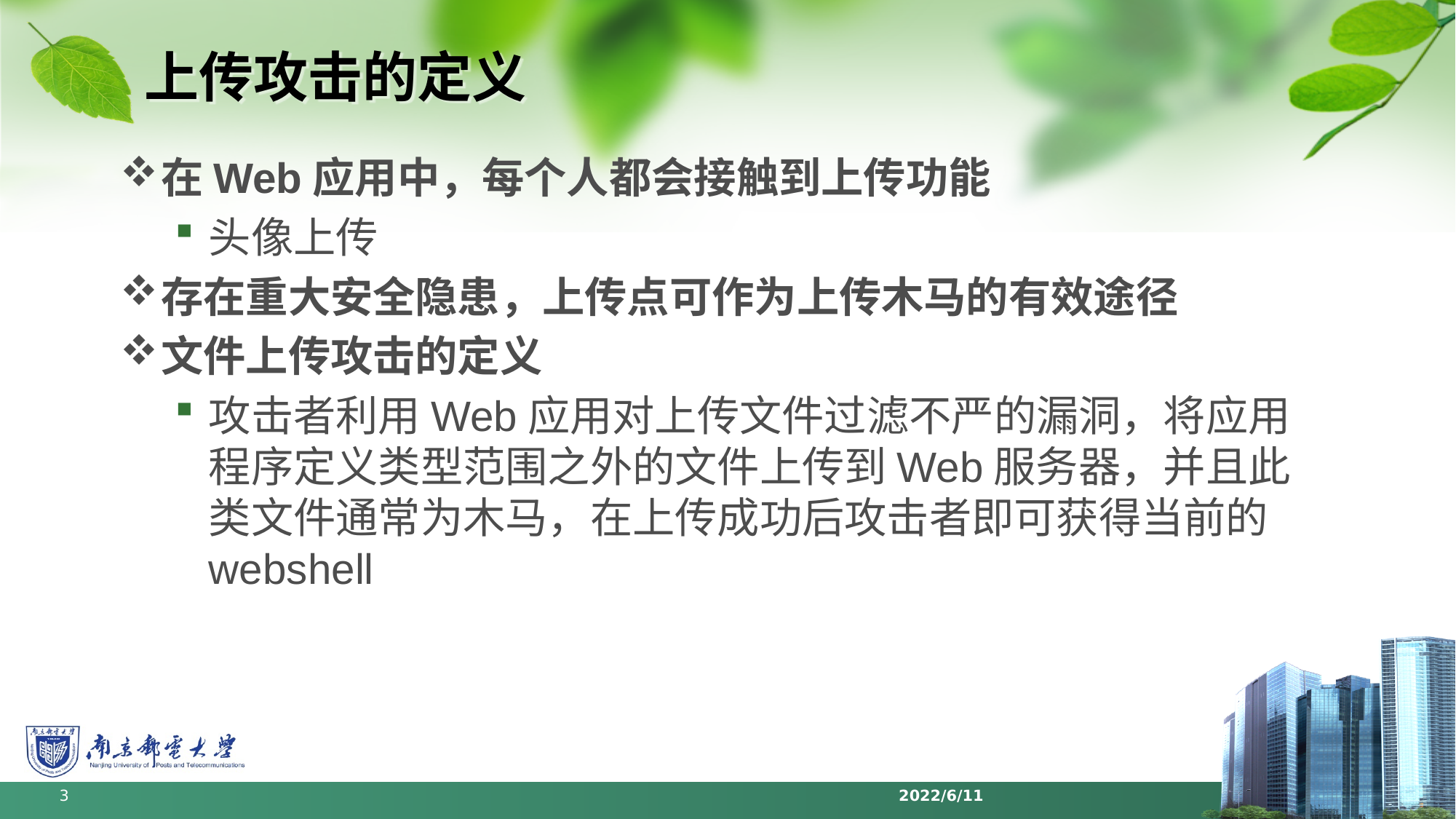

# 上传攻击的定义
在Web应用中，每个人都会接触到上传功能
头像上传
存在重大安全隐患，上传点可作为上传木马的有效途径
文件上传攻击的定义
攻击者利用Web应用对上传文件过滤不严的漏洞，将应用程序定义类型范围之外的文件上传到Web服务器，并且此类文件通常为木马，在上传成功后攻击者即可获得当前的webshell
3
2022/6/11